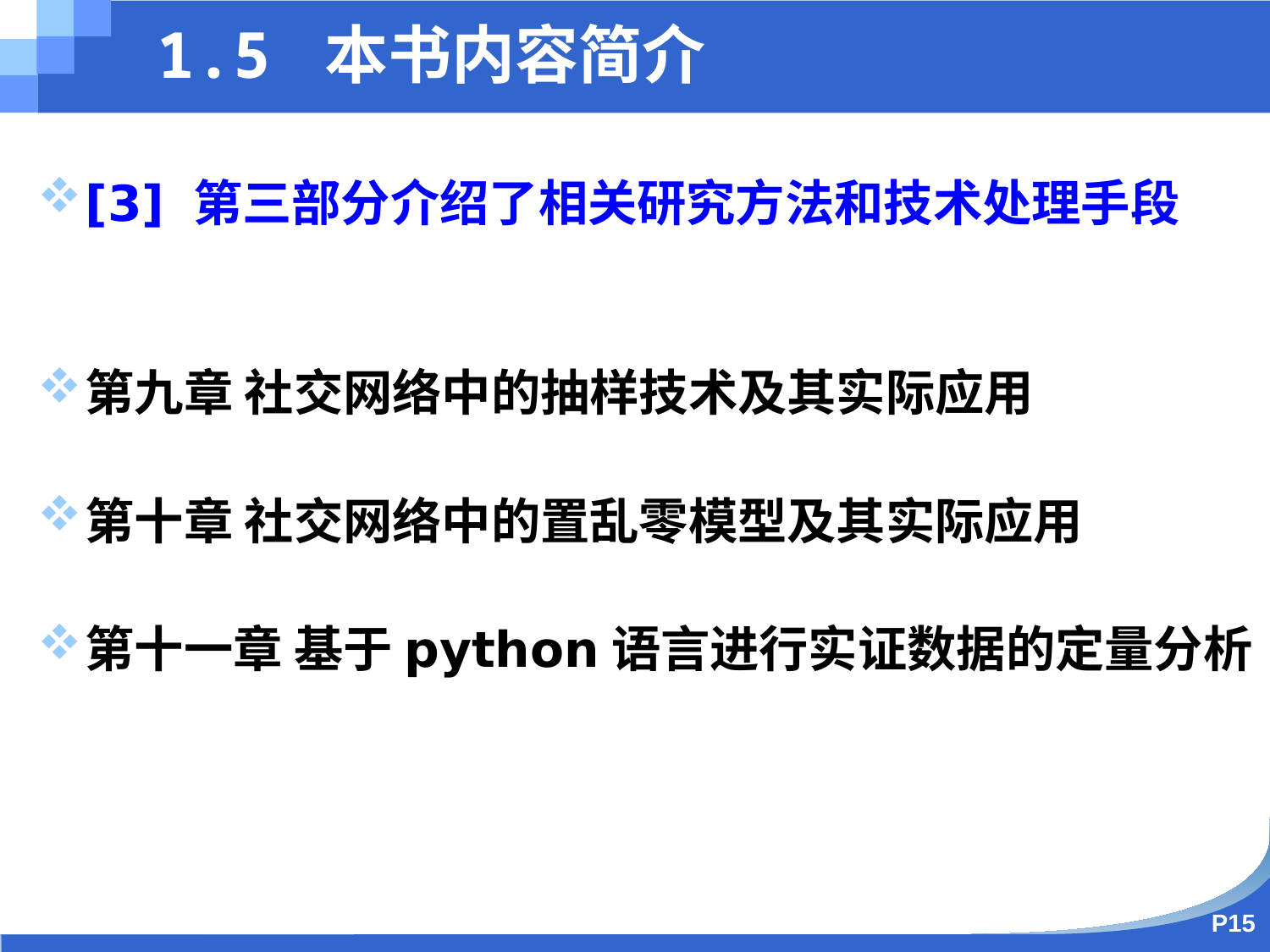

1.5 本书内容简介
[3] 第三部分介绍了相关研究方法和技术处理手段
第九章 社交网络中的抽样技术及其实际应用
第十章 社交网络中的置乱零模型及其实际应用
第十一章 基于python语言进行实证数据的定量分析
P15